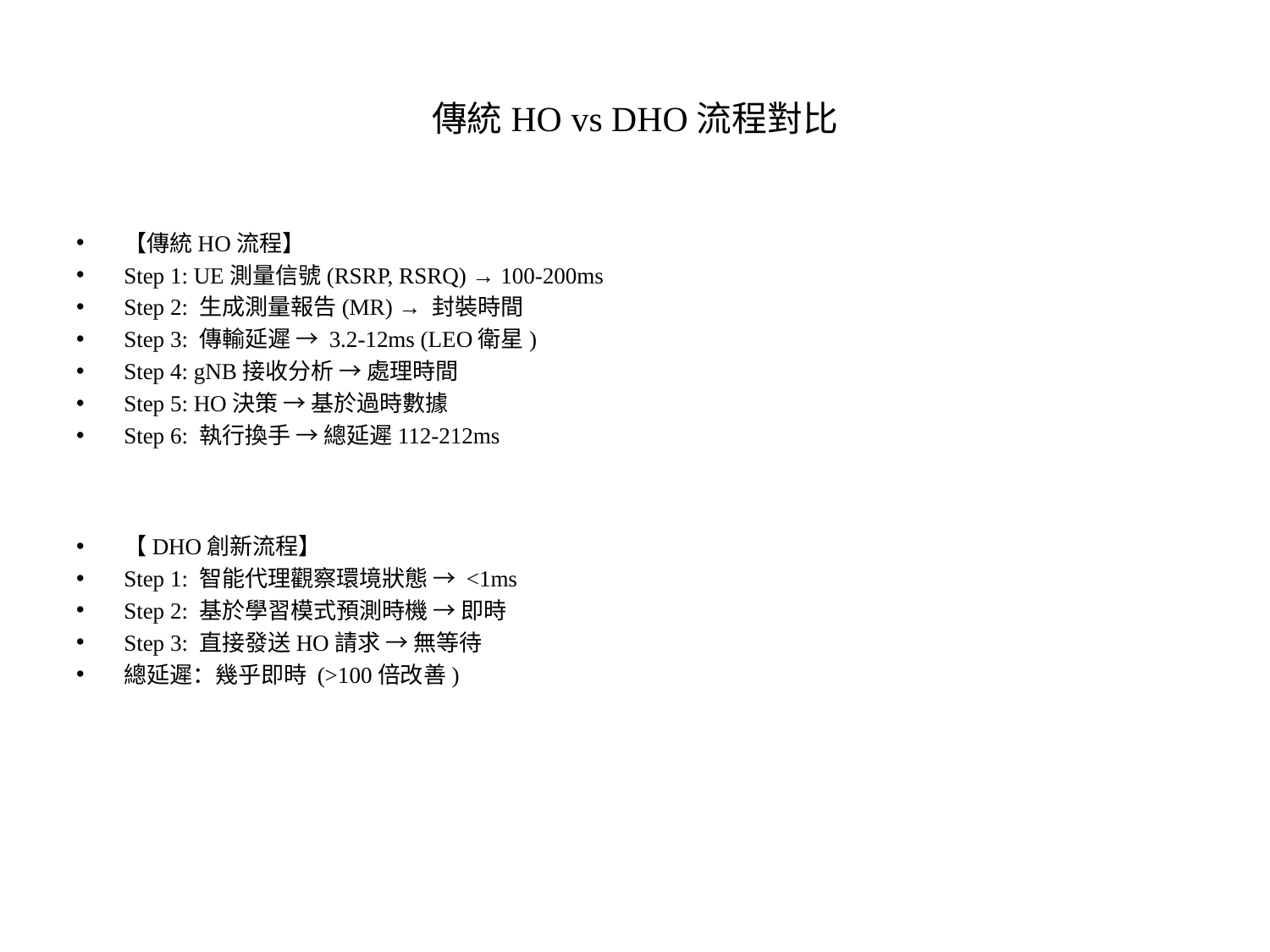

# 傳統HO vs DHO流程對比
【傳統HO流程】
Step 1: UE測量信號(RSRP, RSRQ) → 100-200ms
Step 2: 生成測量報告(MR) → 封裝時間
Step 3: 傳輸延遲 → 3.2-12ms (LEO衛星)
Step 4: gNB接收分析 → 處理時間
Step 5: HO決策 → 基於過時數據
Step 6: 執行換手 → 總延遲112-212ms

【DHO創新流程】
Step 1: 智能代理觀察環境狀態 → <1ms
Step 2: 基於學習模式預測時機 → 即時
Step 3: 直接發送HO請求 → 無等待
總延遲：幾乎即時 (>100倍改善)